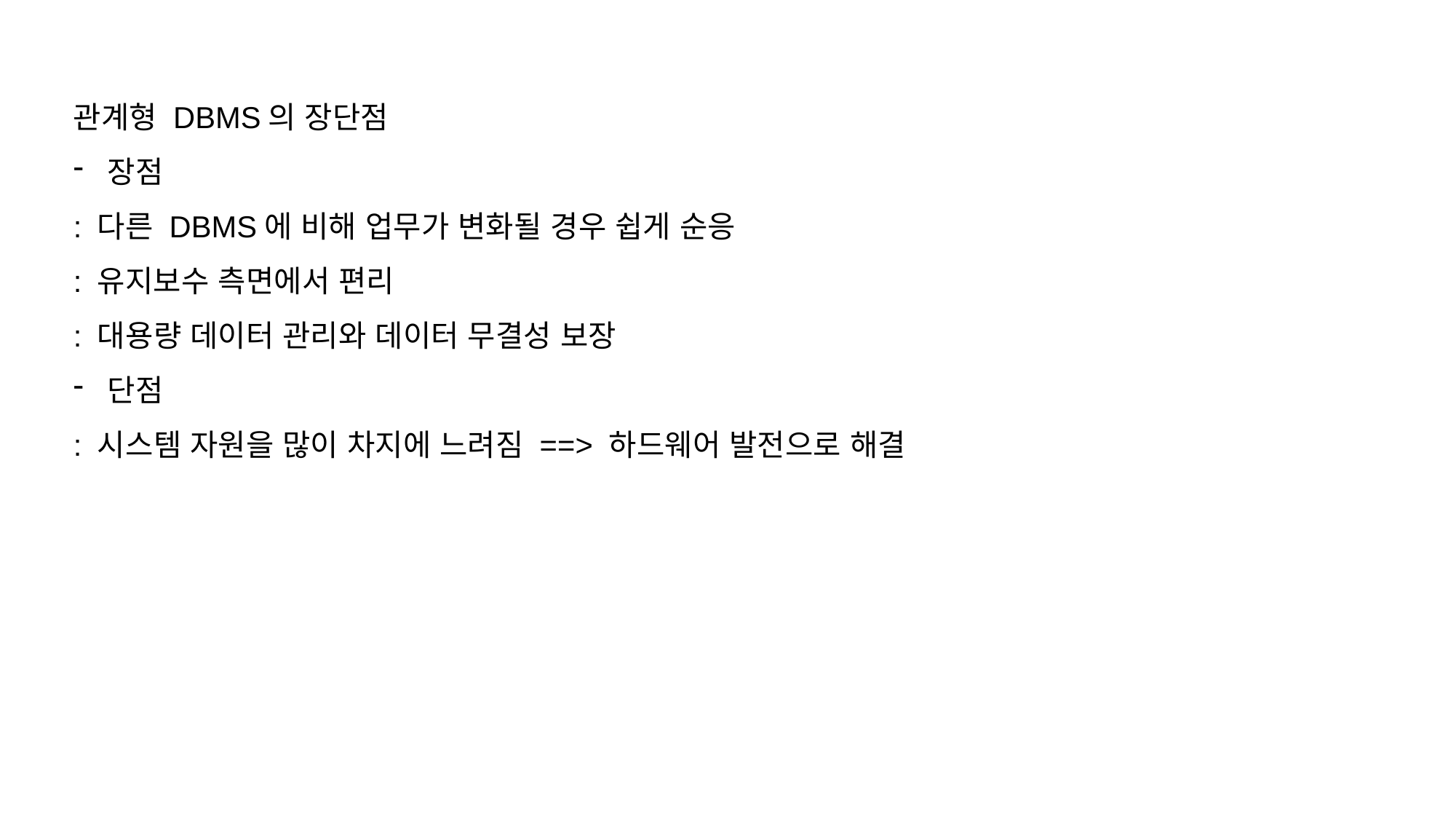

관계형 DBMS의 장단점
장점
: 다른 DBMS에 비해 업무가 변화될 경우 쉽게 순응
: 유지보수 측면에서 편리
: 대용량 데이터 관리와 데이터 무결성 보장
단점
: 시스템 자원을 많이 차지에 느려짐 ==> 하드웨어 발전으로 해결